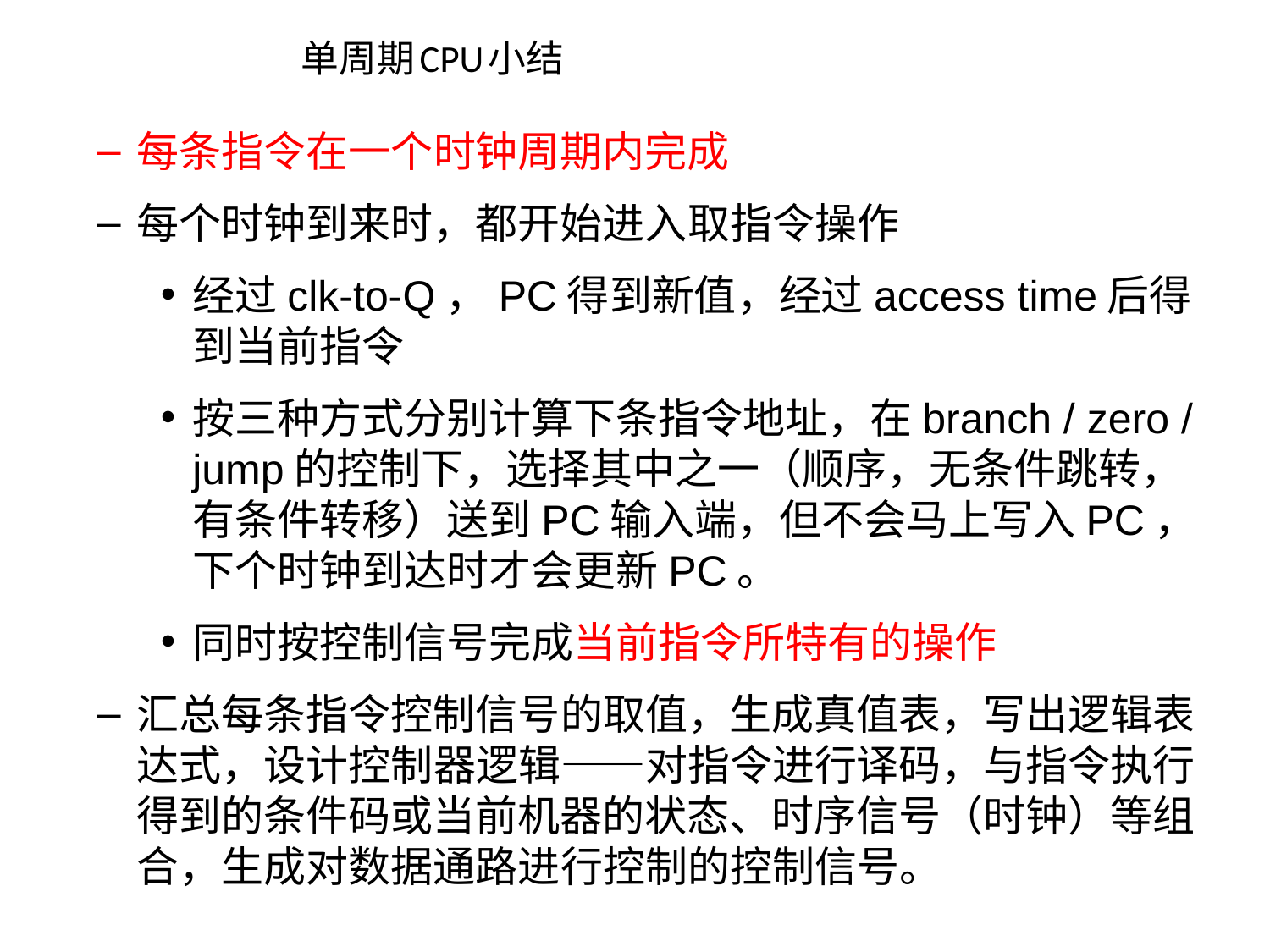

# 单周期CPU小结
每条指令在一个时钟周期内完成
每个时钟到来时，都开始进入取指令操作
经过clk-to-Q，PC得到新值，经过access time后得到当前指令
按三种方式分别计算下条指令地址，在branch / zero / jump的控制下，选择其中之一（顺序，无条件跳转，有条件转移）送到PC输入端，但不会马上写入PC，下个时钟到达时才会更新PC。
同时按控制信号完成当前指令所特有的操作
汇总每条指令控制信号的取值，生成真值表，写出逻辑表达式，设计控制器逻辑——对指令进行译码，与指令执行得到的条件码或当前机器的状态、时序信号（时钟）等组合，生成对数据通路进行控制的控制信号。